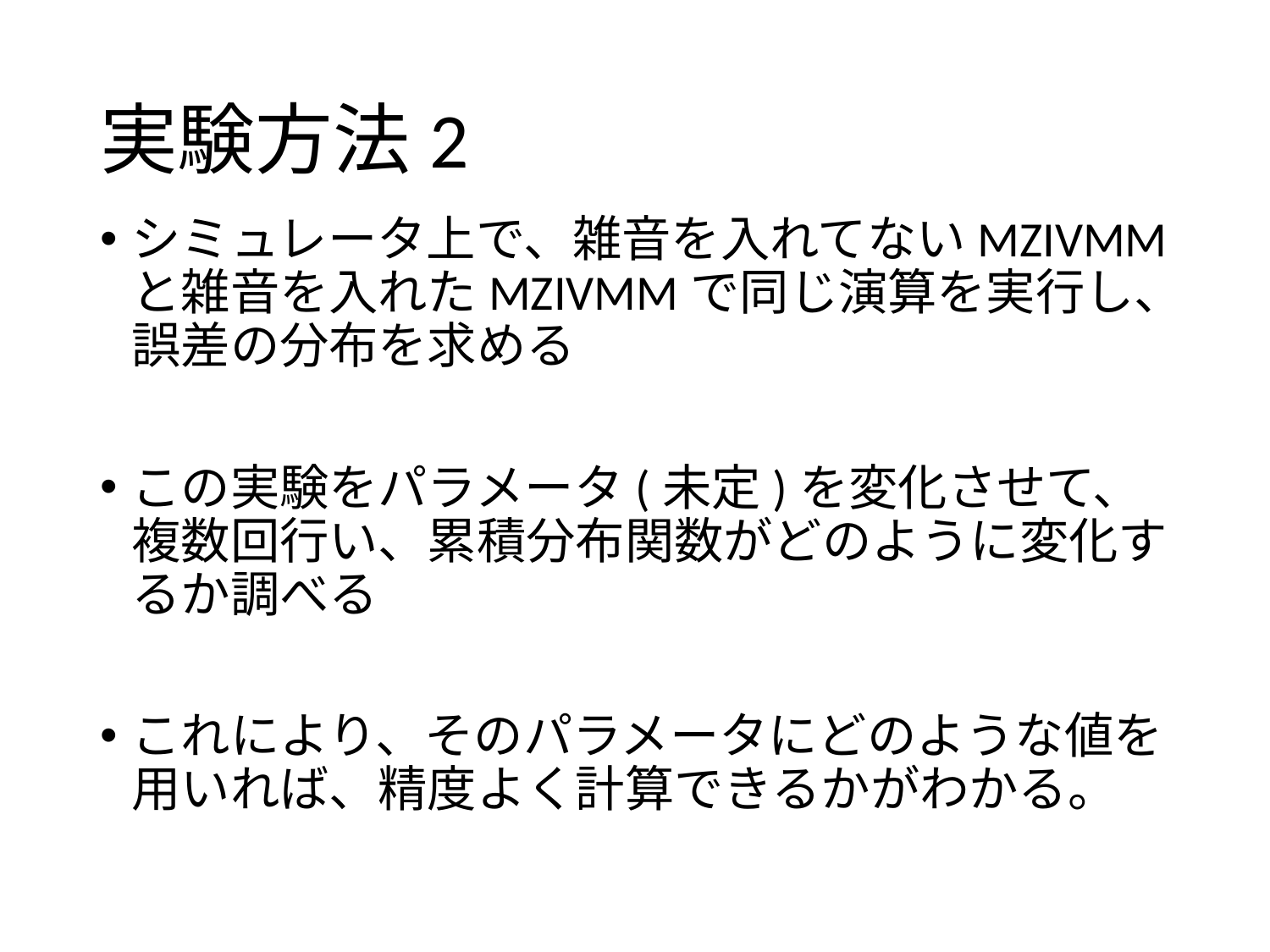

# 実験方法2
シミュレータ上で、雑音を入れてないMZIVMMと雑音を入れたMZIVMMで同じ演算を実行し、誤差の分布を求める

この実験をパラメータ(未定)を変化させて、複数回行い、累積分布関数がどのように変化するか調べる

これにより、そのパラメータにどのような値を用いれば、精度よく計算できるかがわかる。